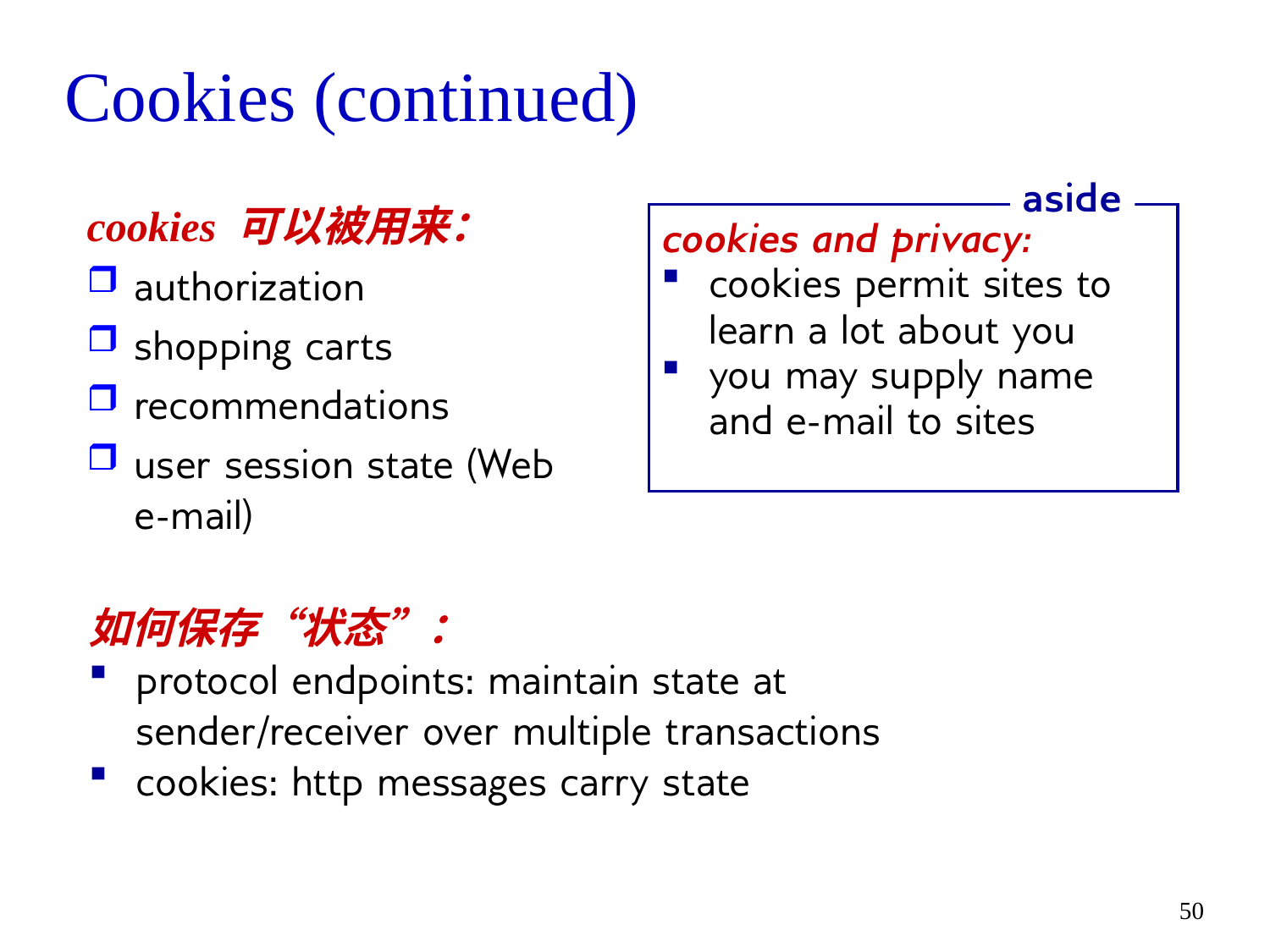

# Cookies (continued)
aside
cookies 可以被用来：
authorization
shopping carts
recommendations
user session state (Web e-mail)
cookies and privacy:
cookies permit sites to learn a lot about you
you may supply name and e-mail to sites
如何保存“状态”：
protocol endpoints: maintain state at sender/receiver over multiple transactions
cookies: http messages carry state
50